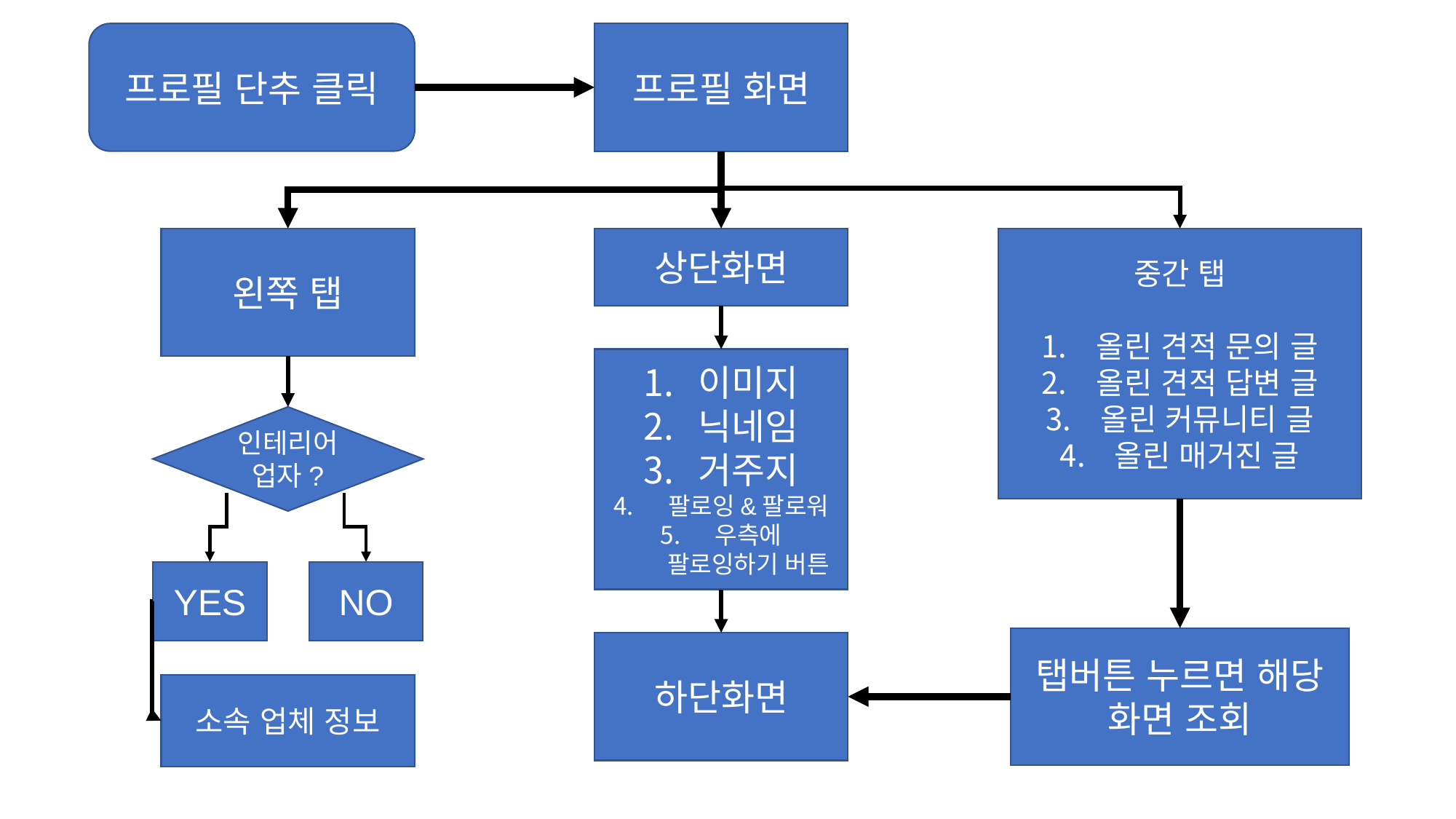

프로필 단추 클릭
프로필 화면
왼쪽 탭
상단화면
중간 탭

올린 견적 문의 글
올린 견적 답변 글
올린 커뮤니티 글
올린 매거진 글
이미지
닉네임
거주지
팔로잉&팔로워
우측에 팔로잉하기 버튼
인테리어 업자?
YES
NO
탭버튼 누르면 해당 화면 조회
하단화면
소속 업체 정보